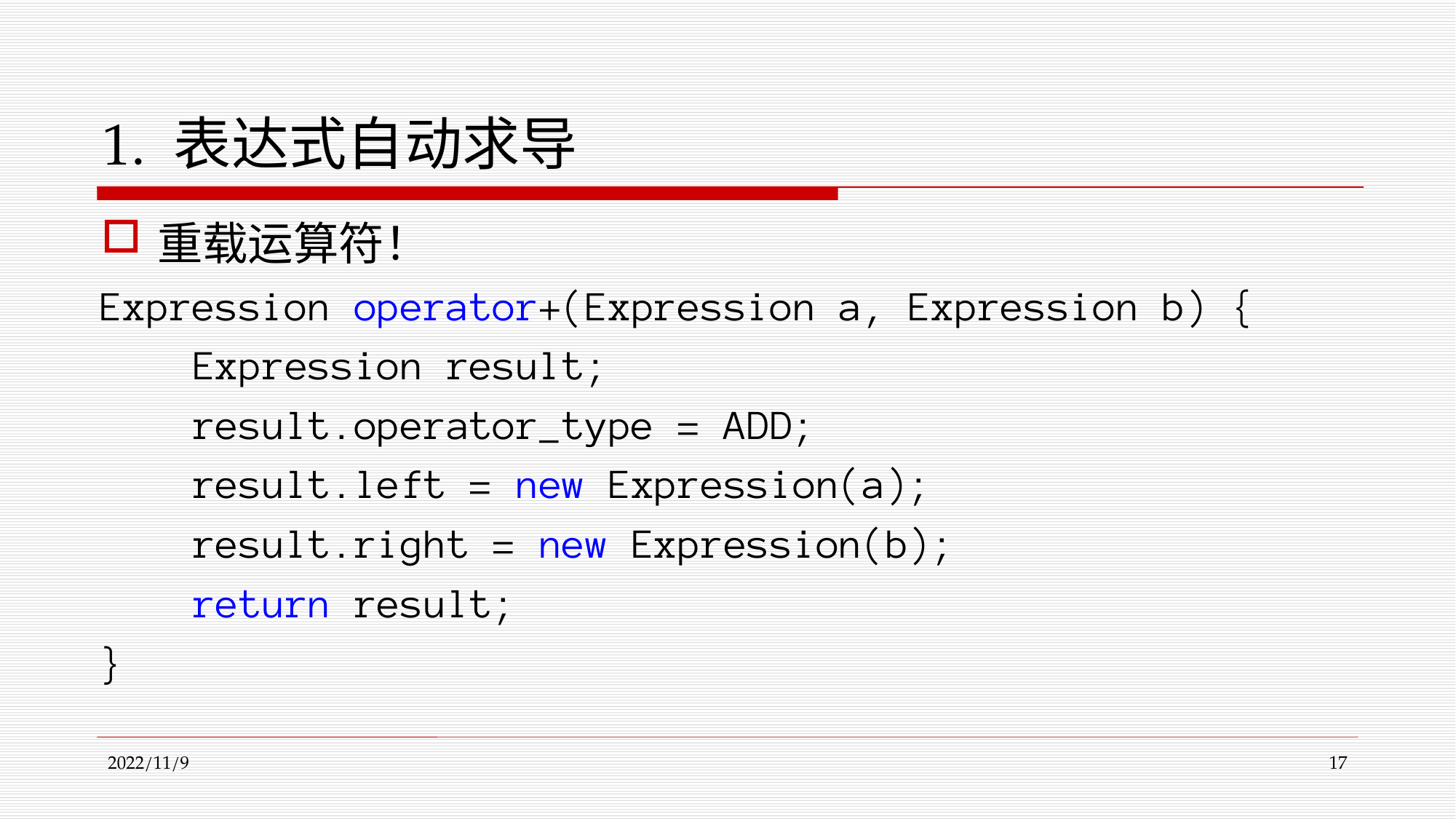

# 1. 表达式自动求导
重载运算符！
Expression operator+(Expression a, Expression b) {
    Expression result;
    result.operator_type = ADD;
    result.left = new Expression(a);
    result.right = new Expression(b);
    return result;
}

2022/11/9
17